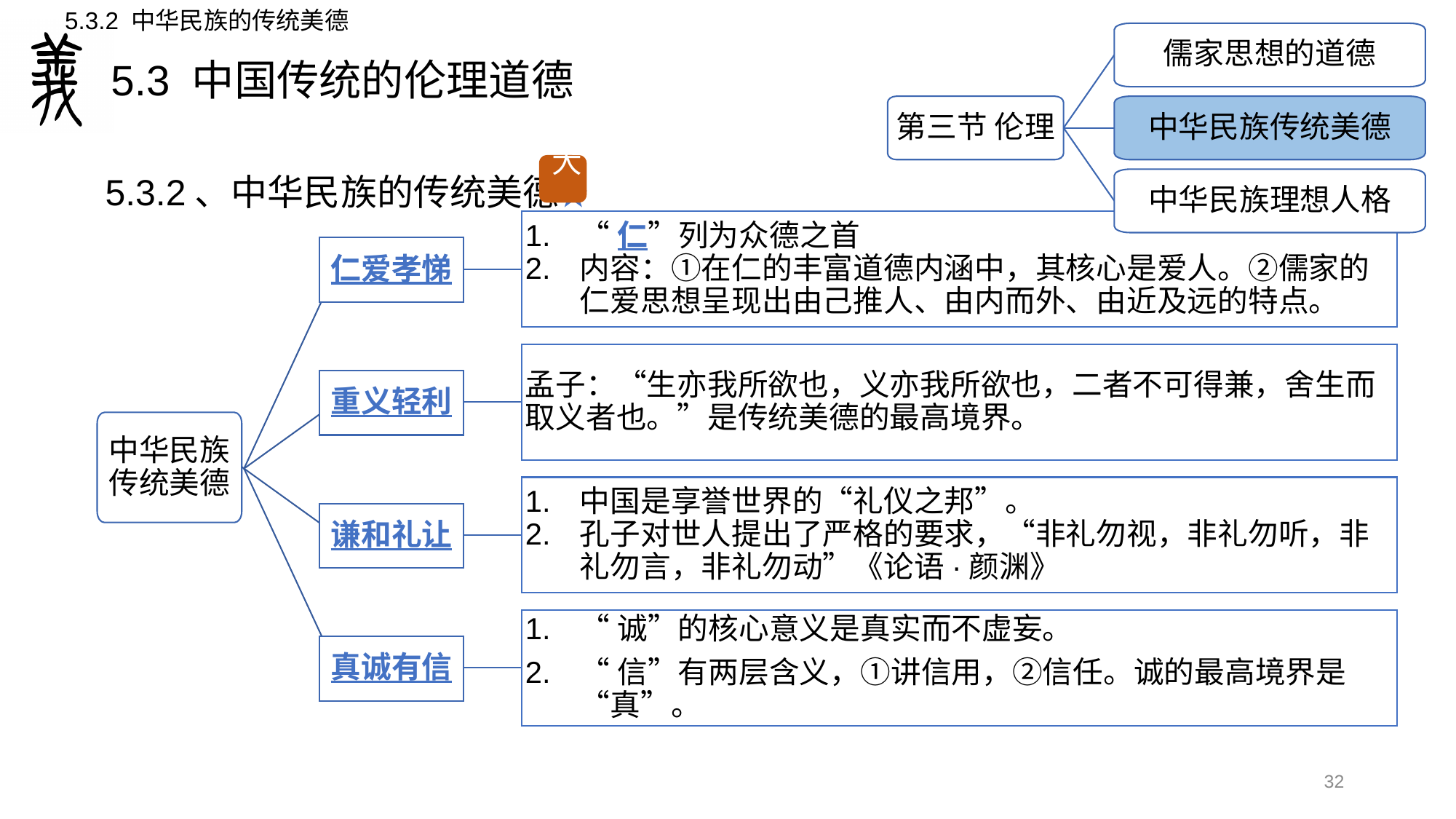

5.3.2 中华民族的传统美德
儒家思想的道德
# 5.3 中国传统的伦理道德

第三节 伦理
中华民族传统美德

5.3.2、中华民族的传统美德★
大

中华民族理想人格
“仁”列为众德之首
内容：①在仁的丰富道德内涵中，其核心是爱人。②儒家的仁爱思想呈现出由己推人、由内而外、由近及远的特点。
仁爱孝悌

孟子：“生亦我所欲也，义亦我所欲也，二者不可得兼，舍生而取义者也。”是传统美德的最高境界。

重义轻利

中华民族传统美德

中国是享誉世界的“礼仪之邦”。
孔子对世人提出了严格的要求，“非礼勿视，非礼勿听，非礼勿言，非礼勿动”《论语·颜渊》

谦和礼让

“诚”的核心意义是真实而不虚妄。
“信”有两层含义，①讲信用，②信任。诚的最高境界是“真”。
真诚有信

32